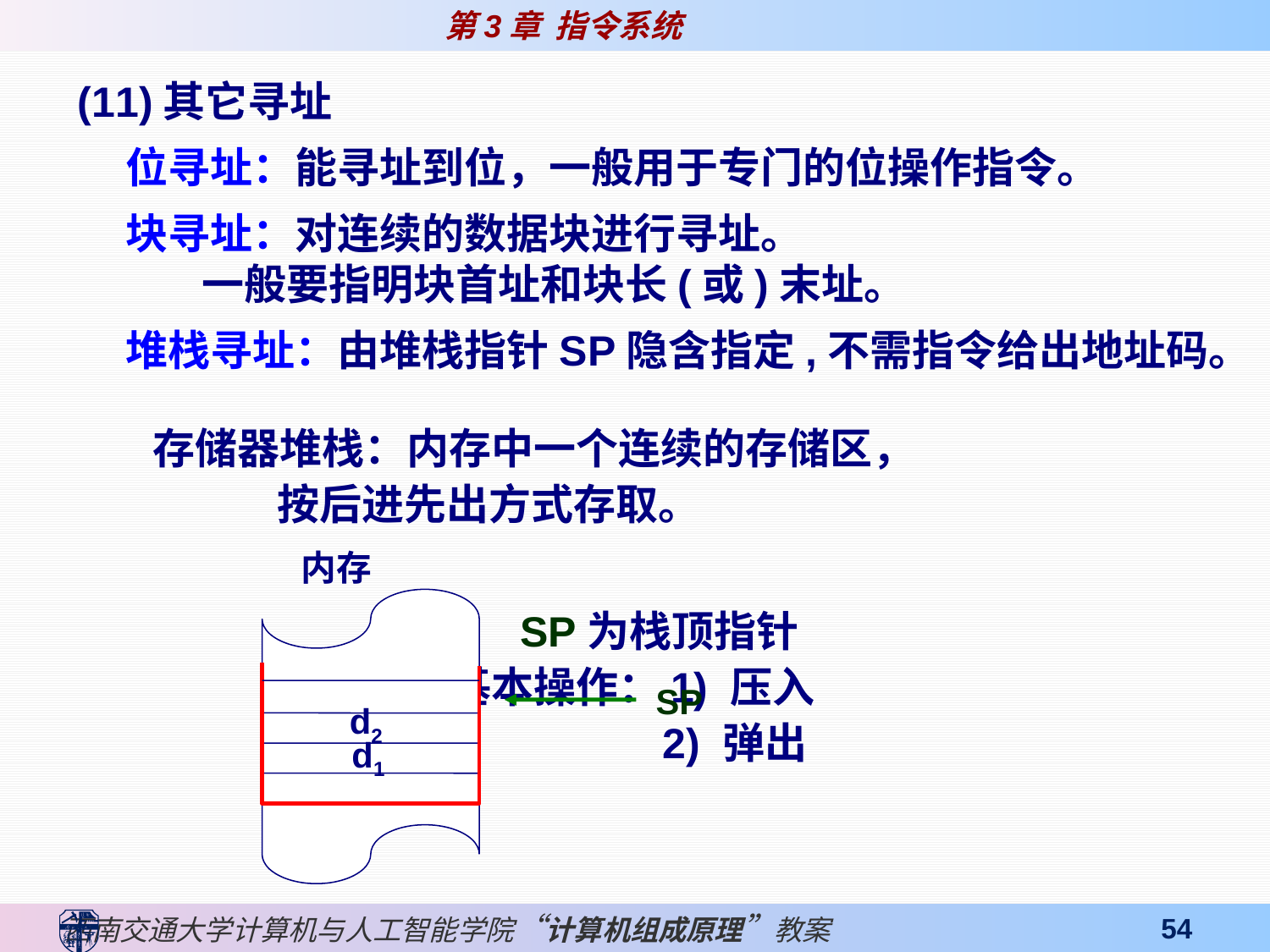

(11)其它寻址
    位寻址：能寻址到位，一般用于专门的位操作指令。
    块寻址：对连续的数据块进行寻址。
            一般要指明块首址和块长(或)末址。
    堆栈寻址：由堆栈指针SP隐含指定,不需指令给出地址码。
存储器堆栈：内存中一个连续的存储区，
            按后进先出方式存取。

                               SP为栈顶指针
                              基本操作：1) 压入
 	                                     2) 弹出
内存

SP

d2

d1